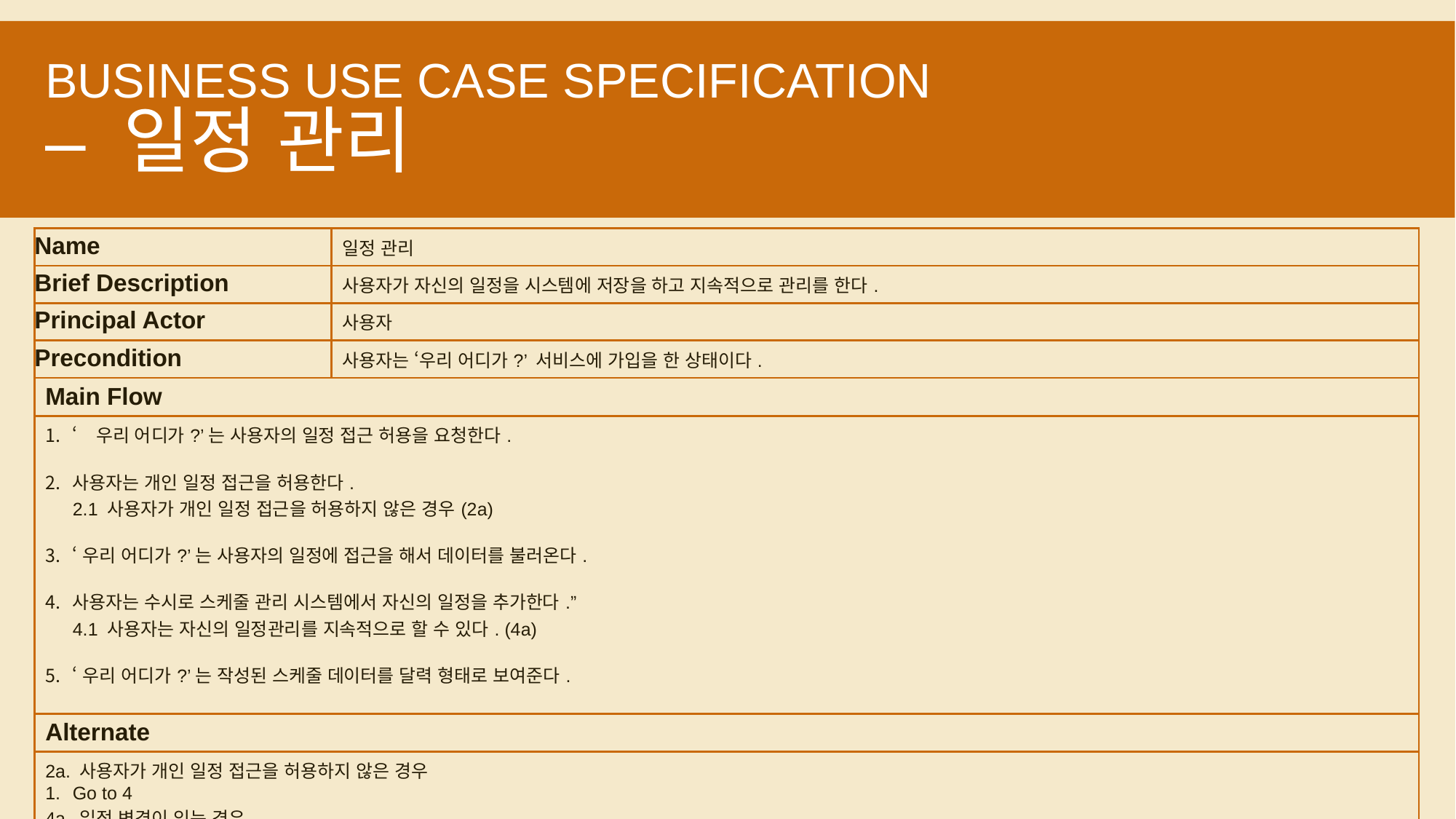

# Business Use Case Specification – 일정 관리
| Name | 일정 관리 |
| --- | --- |
| Brief Description | 사용자가 자신의 일정을 시스템에 저장을 하고 지속적으로 관리를 한다. |
| Principal Actor | 사용자 |
| Precondition | 사용자는 ‘우리 어디가?’ 서비스에 가입을 한 상태이다. |
| Main Flow |  |
| ‘우리 어디가?’는 사용자의 일정 접근 허용을 요청한다. 사용자는 개인 일정 접근을 허용한다. 2.1 사용자가 개인 일정 접근을 허용하지 않은 경우(2a) ‘우리 어디가?’는 사용자의 일정에 접근을 해서 데이터를 불러온다. 사용자는 수시로 스케줄 관리 시스템에서 자신의 일정을 추가한다.” 4.1 사용자는 자신의 일정관리를 지속적으로 할 수 있다. (4a) ‘우리 어디가?’는 작성된 스케줄 데이터를 달력 형태로 보여준다. |  |
| Alternate |  |
| 2a. 사용자가 개인 일정 접근을 허용하지 않은 경우 Go to 4 4a. 일정 변경이 있는 경우 저장된 일정을 수정하거나 삭제한다. |  |